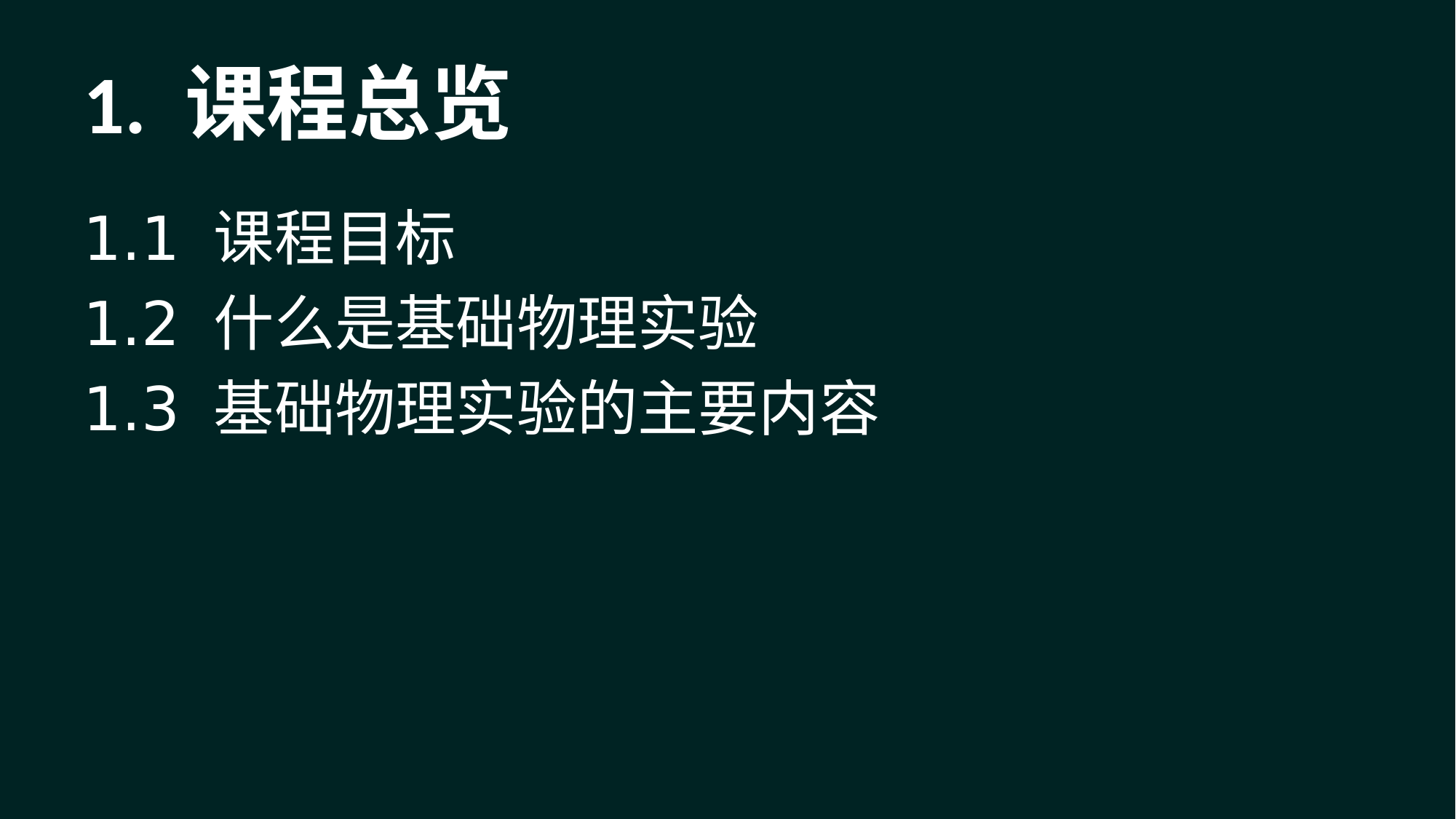

# 1. 课程总览
1.1 课程目标
1.2 什么是基础物理实验
1.3 基础物理实验的主要内容